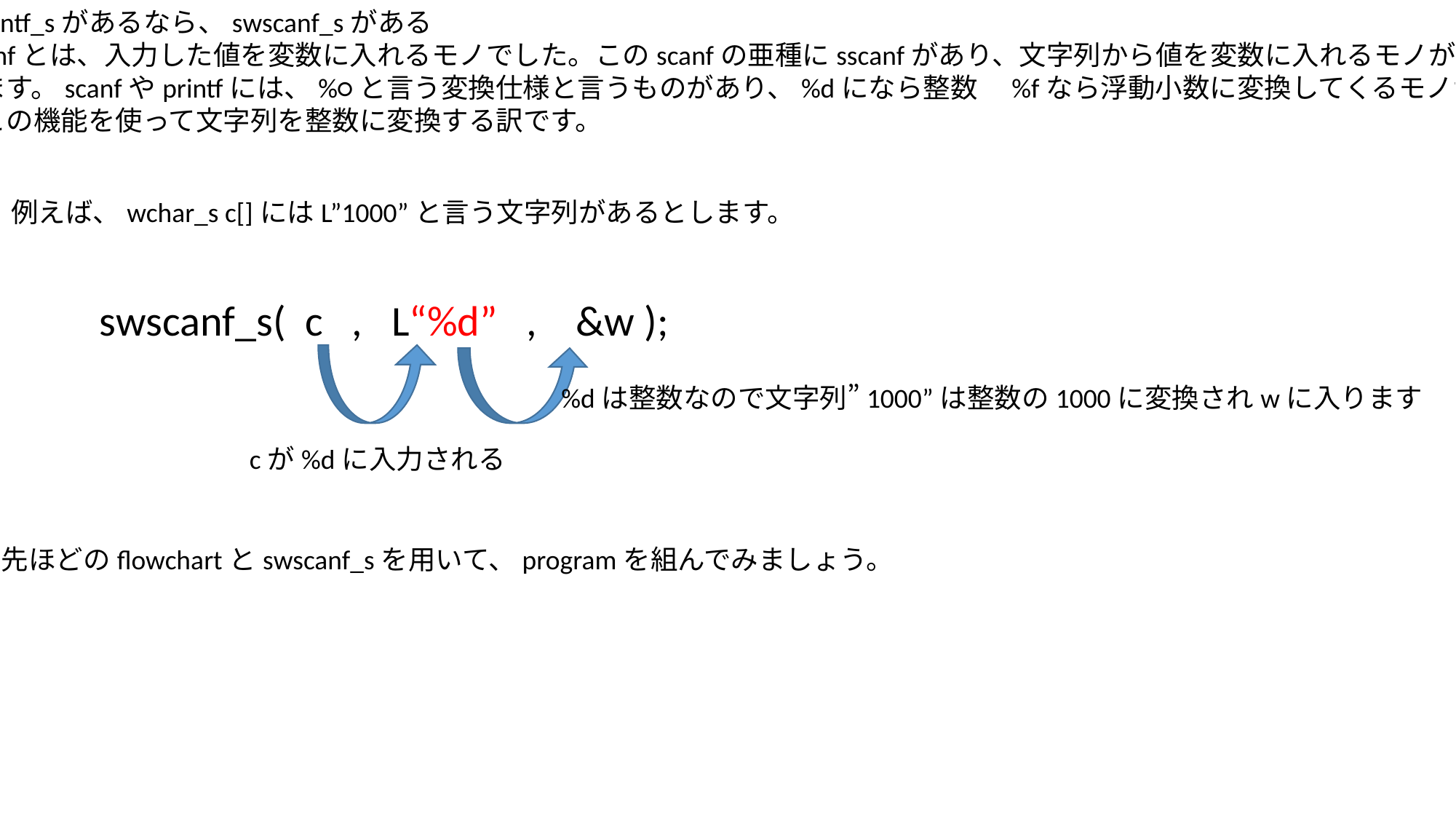

・swprintf_sがあるなら、swscanf_sがある
　scanfとは、入力した値を変数に入れるモノでした。このscanfの亜種にsscanfがあり、文字列から値を変数に入れるモノが
あります。scanfやprintfには、%○と言う変換仕様と言うものがあり、%dになら整数　%fなら浮動小数に変換してくるモノが
ありこの機能を使って文字列を整数に変換する訳です。
例えば、wchar_s c[]にはL”1000”と言う文字列があるとします。

　　　swscanf_s(  c   ,   L“%d”   ,    &w );

%dは整数なので文字列”1000”は整数の1000に変換されwに入ります
cが%dに入力される
先ほどのflowchartとswscanf_sを用いて、programを組んでみましょう。